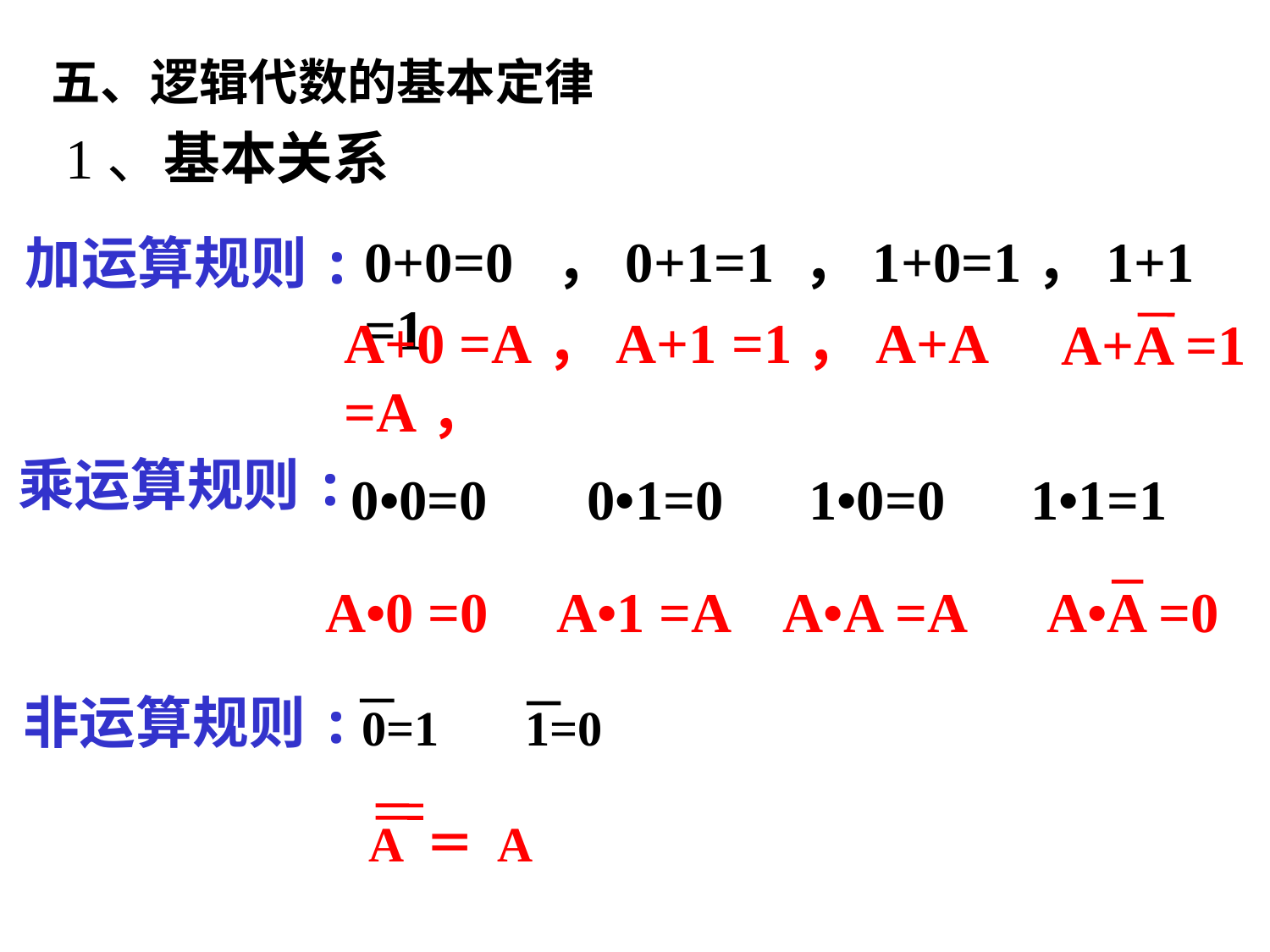

五、逻辑代数的基本定律
1、基本关系
0+0=0  ，0+1=1 ，1+0=1，1+1=1
加运算规则:
A+0 =A，A+1 =1，A+A =A，
A+A =1

乘运算规则:
0•0=0       0•1=0      1•0=0      1•1=1
 A•0 =0     A•1 =A    A•A =A
A•A =0

非运算规则:
0=1       1=0

A ＝ A